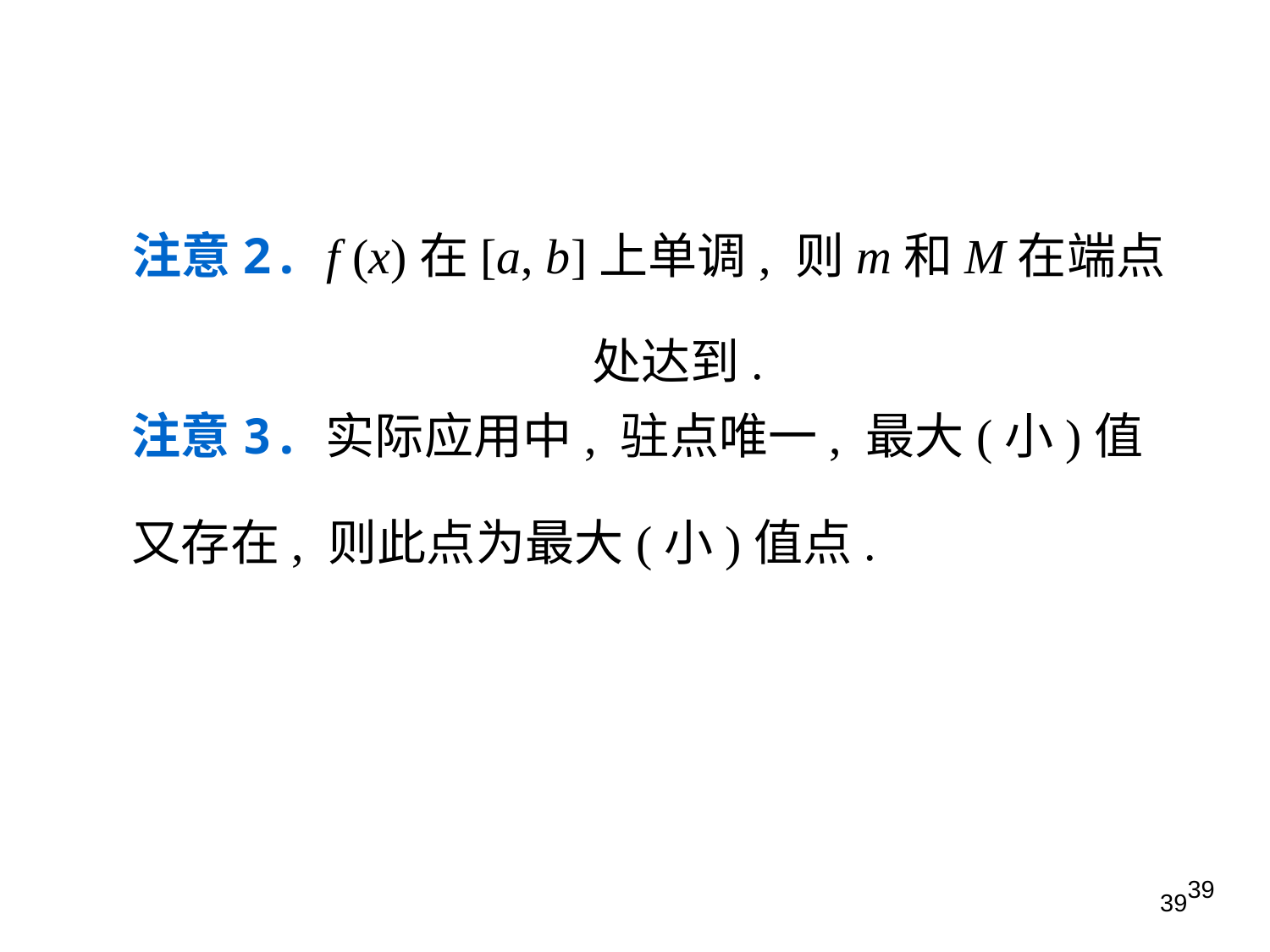

注意2.  f (x)在[a, b]上单调, 则m和M在端点处达到.
注意3. 实际应用中, 驻点唯一, 最大(小)值又存在, 则此点为最大(小)值点.
39
39